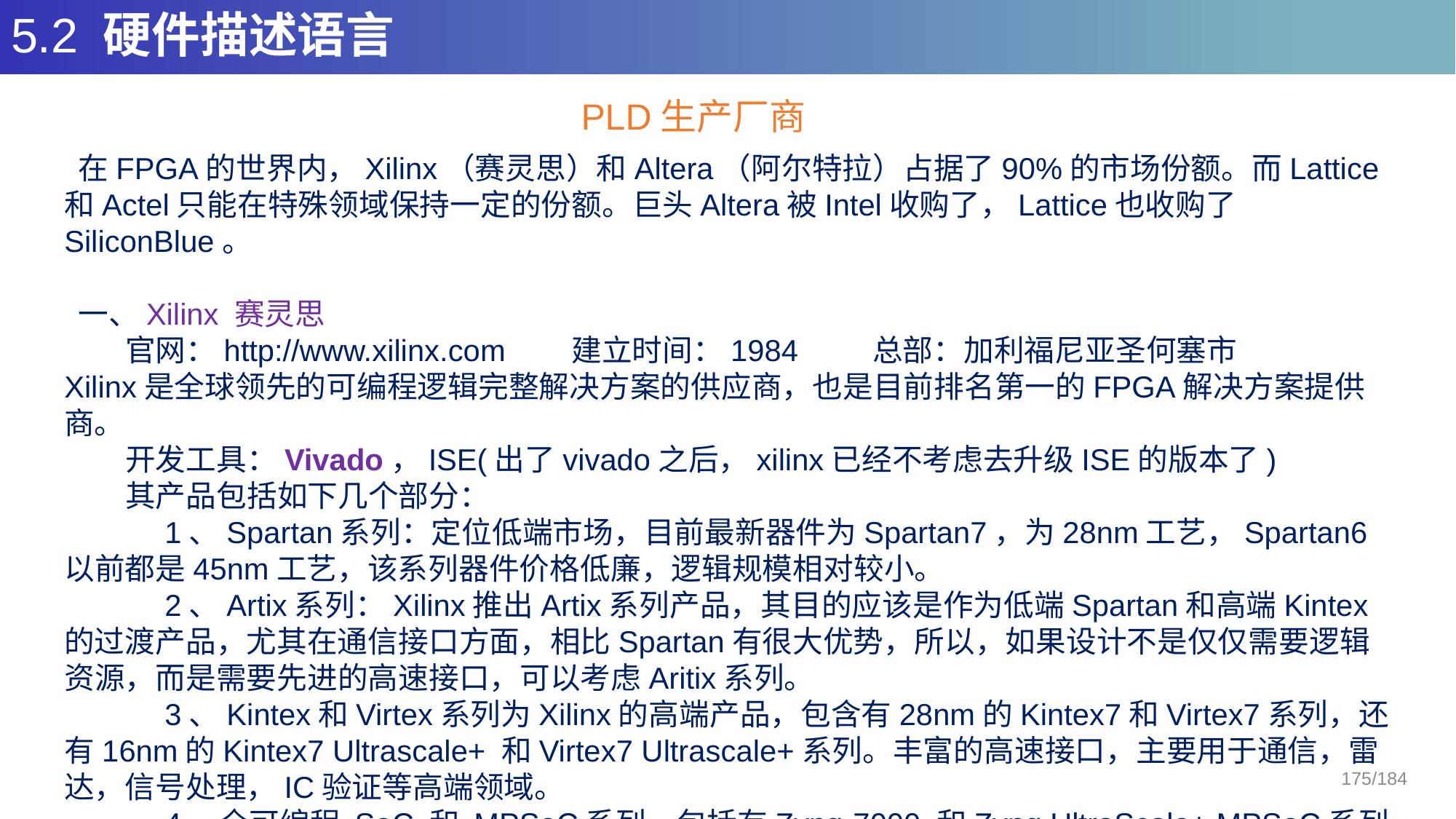

# 5.2 硬件描述语言
PLD生产厂商
 在FPGA的世界内，Xilinx（赛灵思）和Altera（阿尔特拉）占据了90%的市场份额。而Lattice和Actel只能在特殊领域保持一定的份额。巨头Altera被Intel收购了，Lattice也收购了SiliconBlue。

 一、Xilinx 赛灵思
        官网：http://www.xilinx.com       建立时间：1984        总部：加利福尼亚圣何塞市
Xilinx是全球领先的可编程逻辑完整解决方案的供应商，也是目前排名第一的FPGA解决方案提供商。
        开发工具：Vivado，ISE(出了vivado之后，xilinx已经不考虑去升级ISE的版本了)
        其产品包括如下几个部分：
            1、Spartan系列：定位低端市场，目前最新器件为Spartan7，为28nm工艺，Spartan6以前都是45nm工艺，该系列器件价格低廉，逻辑规模相对较小。
            2、Artix系列：Xilinx推出Artix系列产品，其目的应该是作为低端Spartan和高端Kintex的过渡产品，尤其在通信接口方面，相比Spartan有很大优势，所以，如果设计不是仅仅需要逻辑资源，而是需要先进的高速接口，可以考虑Aritix系列。
            3、Kintex和Virtex系列为Xilinx的高端产品，包含有28nm的Kintex7和Virtex7系列，还有16nm的Kintex7 Ultrascale+ 和Virtex7 Ultrascale+系列。丰富的高速接口，主要用于通信，雷达，信号处理，IC验证等高端领域。
            4、全可编程 SoC 和 MPSoC系列，包括有Zynq-7000 和Zynq UltraScale+ MPSoC系列FPGA,可嵌入ARM Cortex系列CPU,逐渐成为目前SoC热门应用。
175/184